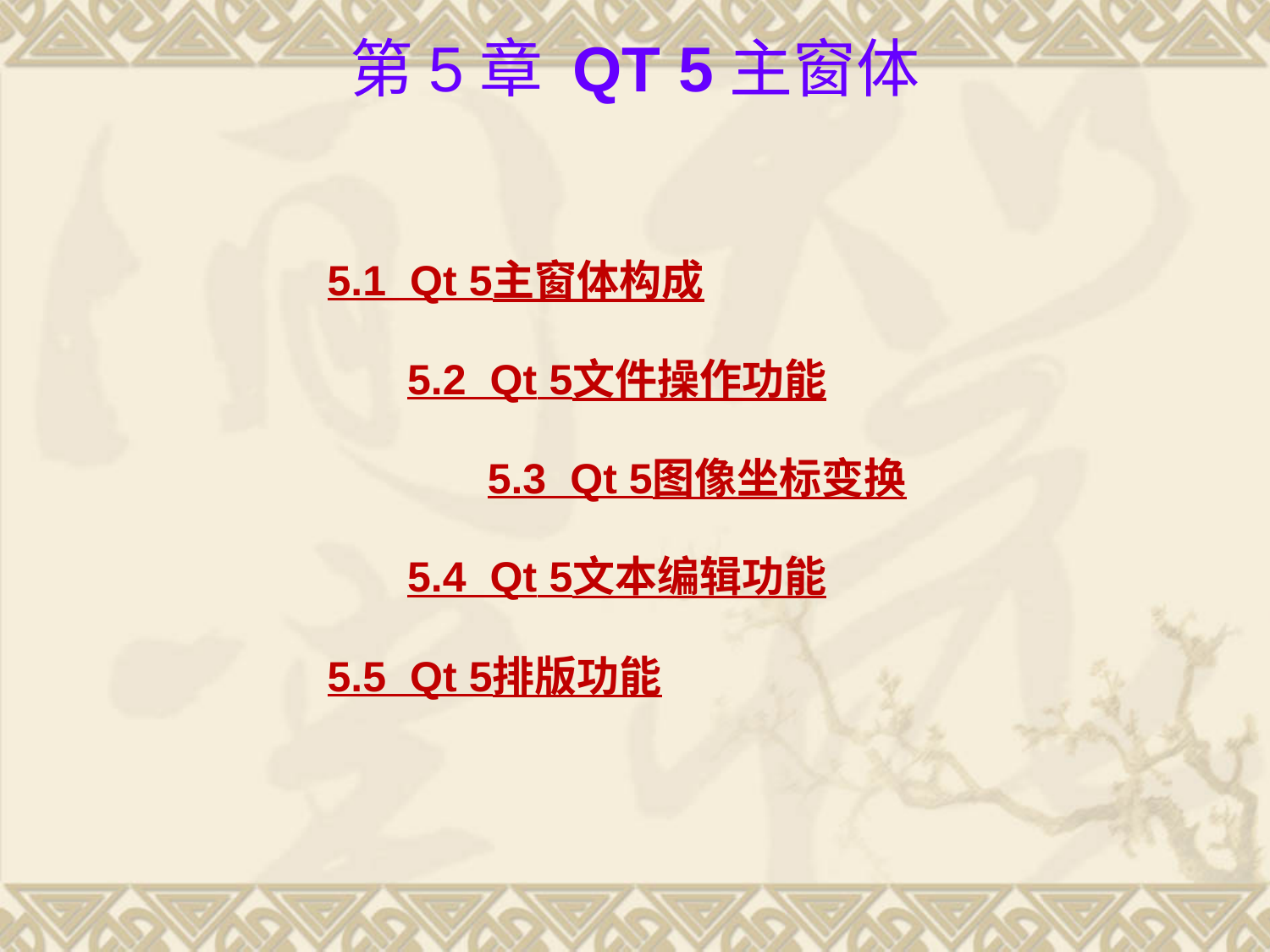

# 第5章 Qt 5主窗体
5.1  Qt 5主窗体构成
5.2  Qt 5文件操作功能
5.3  Qt 5图像坐标变换
5.4  Qt 5文本编辑功能
5.5  Qt 5排版功能